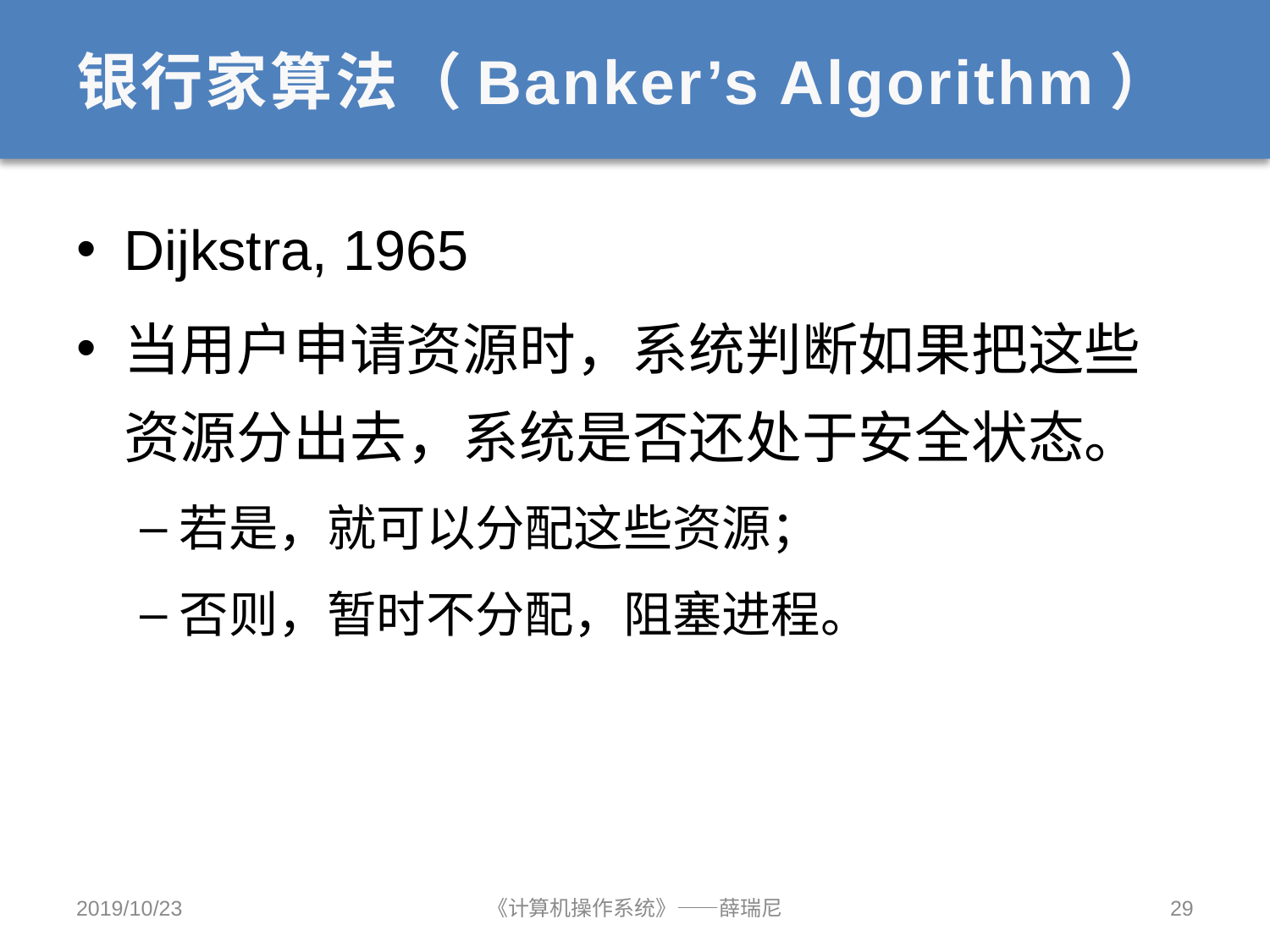

# 银行家算法（Banker’s Algorithm）
Dijkstra, 1965
当用户申请资源时，系统判断如果把这些资源分出去，系统是否还处于安全状态。
若是，就可以分配这些资源；
否则，暂时不分配，阻塞进程。
2019/10/23
《计算机操作系统》——薛瑞尼
29